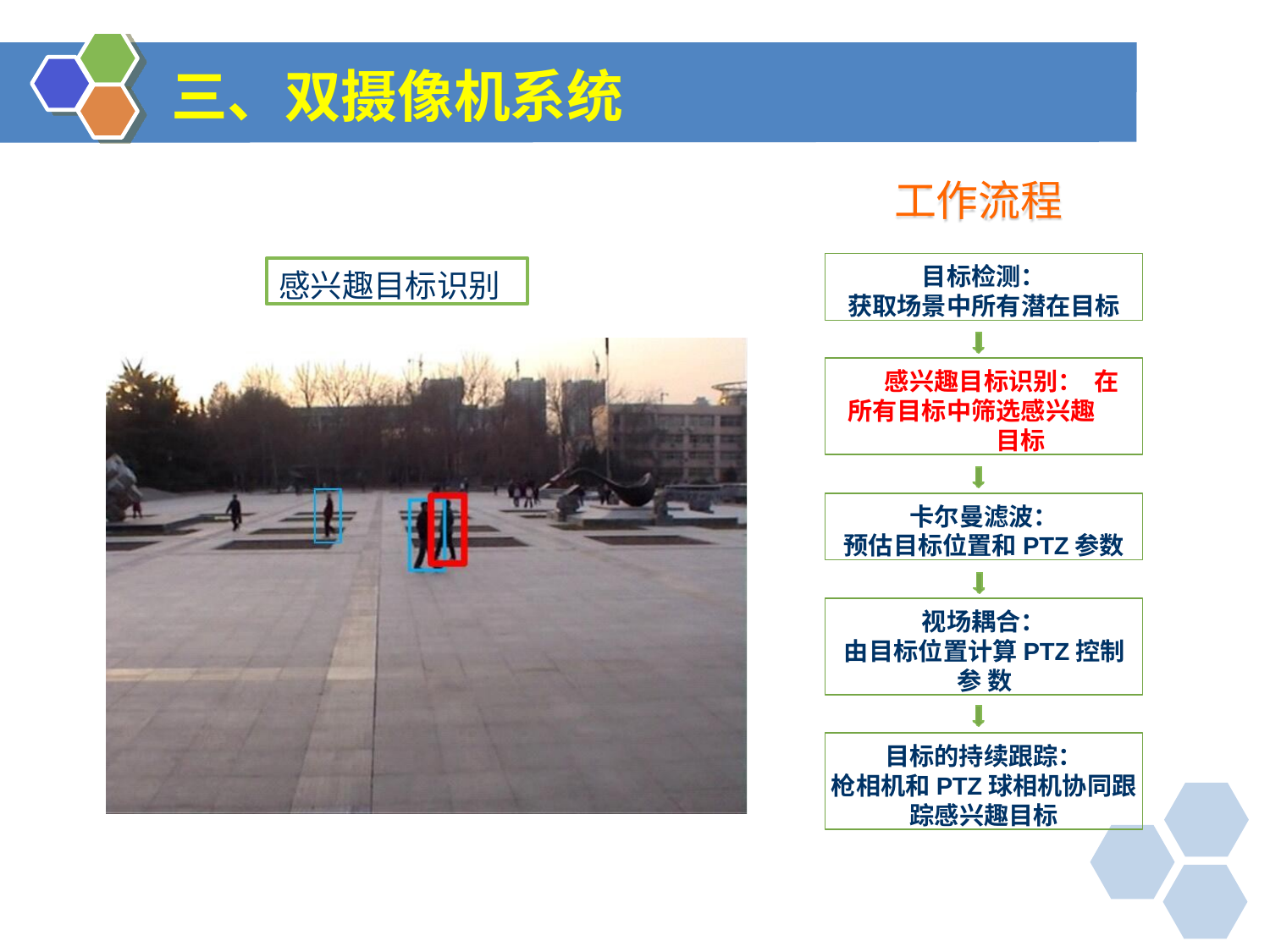

# 三、双摄像机系统
工作流程

目标检测：
获取场景中所有潜在目标
感兴趣目标识别

感兴趣目标识别：  在所有目标中筛选感兴趣
目标

卡尔曼滤波：
预估目标位置和PTZ参数

视场耦合：
由目标位置计算PTZ控制参 数

目标的持续跟踪：
枪相机和PTZ球相机协同跟
踪感兴趣目标